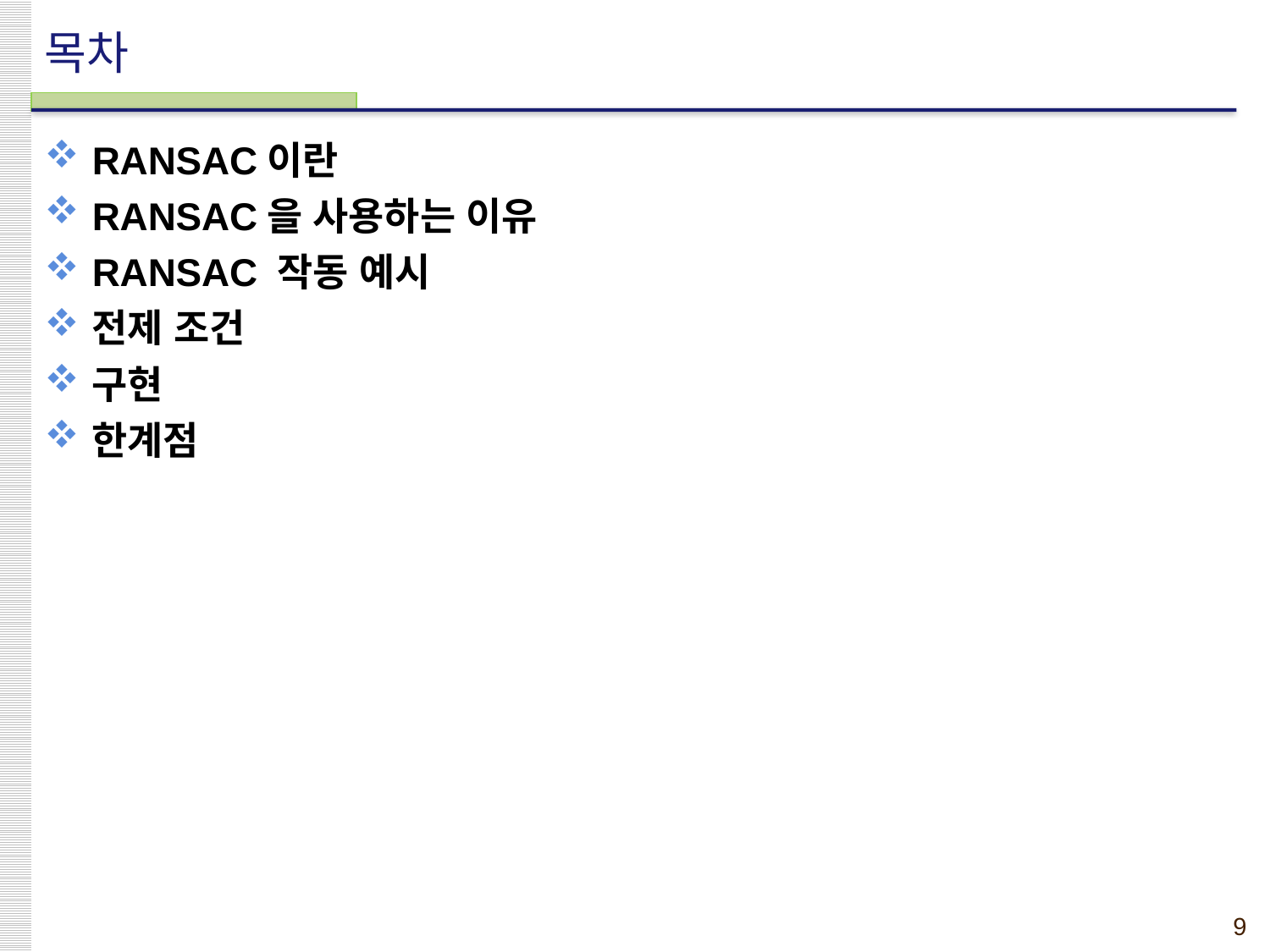

# 목차
RANSAC이란
RANSAC을 사용하는 이유
RANSAC 작동 예시
전제 조건
구현
한계점